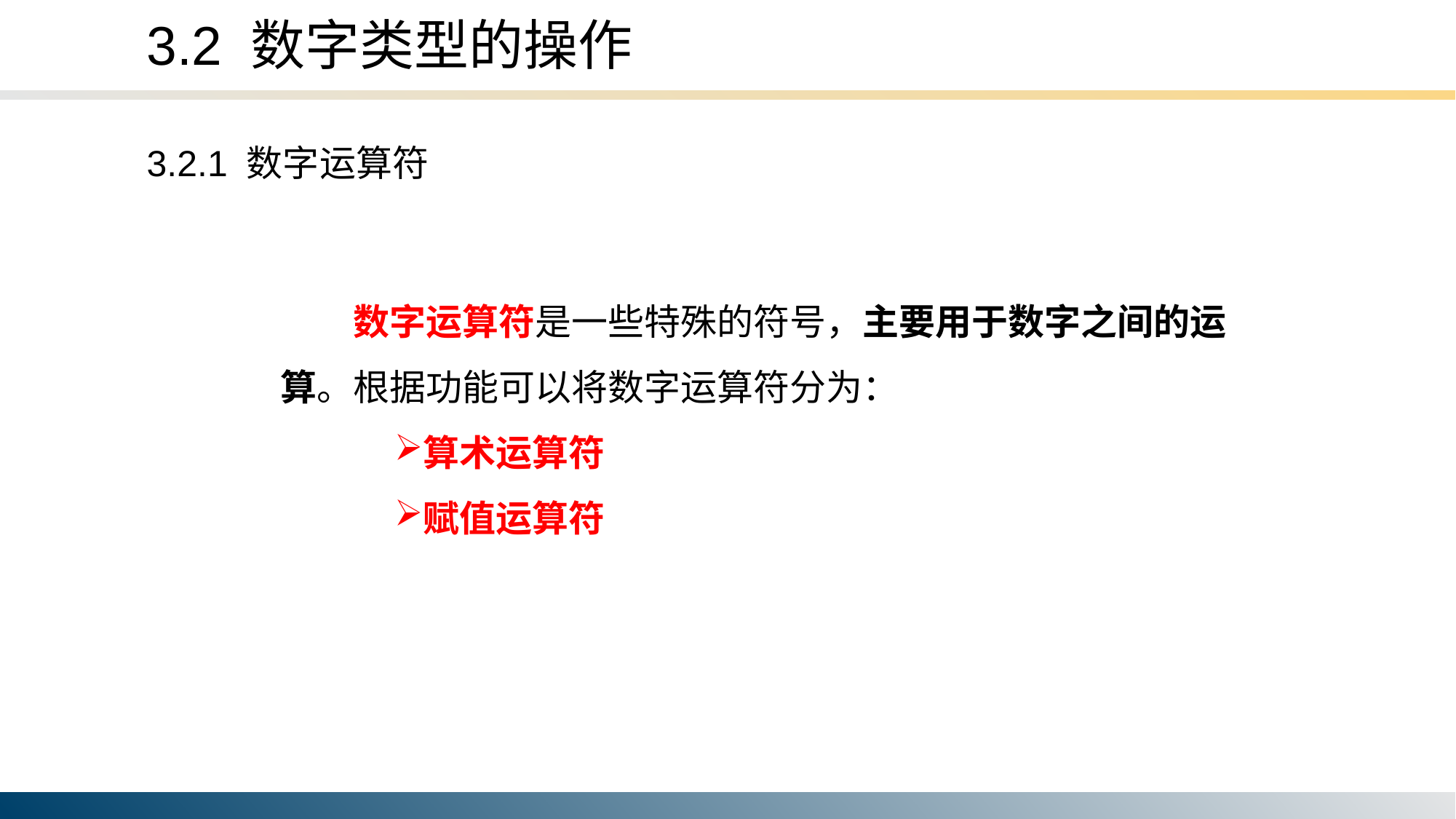

3.2 数字类型的操作

3.2.1 数字运算符
数字运算符是一些特殊的符号，主要用于数字之间的运算。根据功能可以将数字运算符分为：
算术运算符
赋值运算符